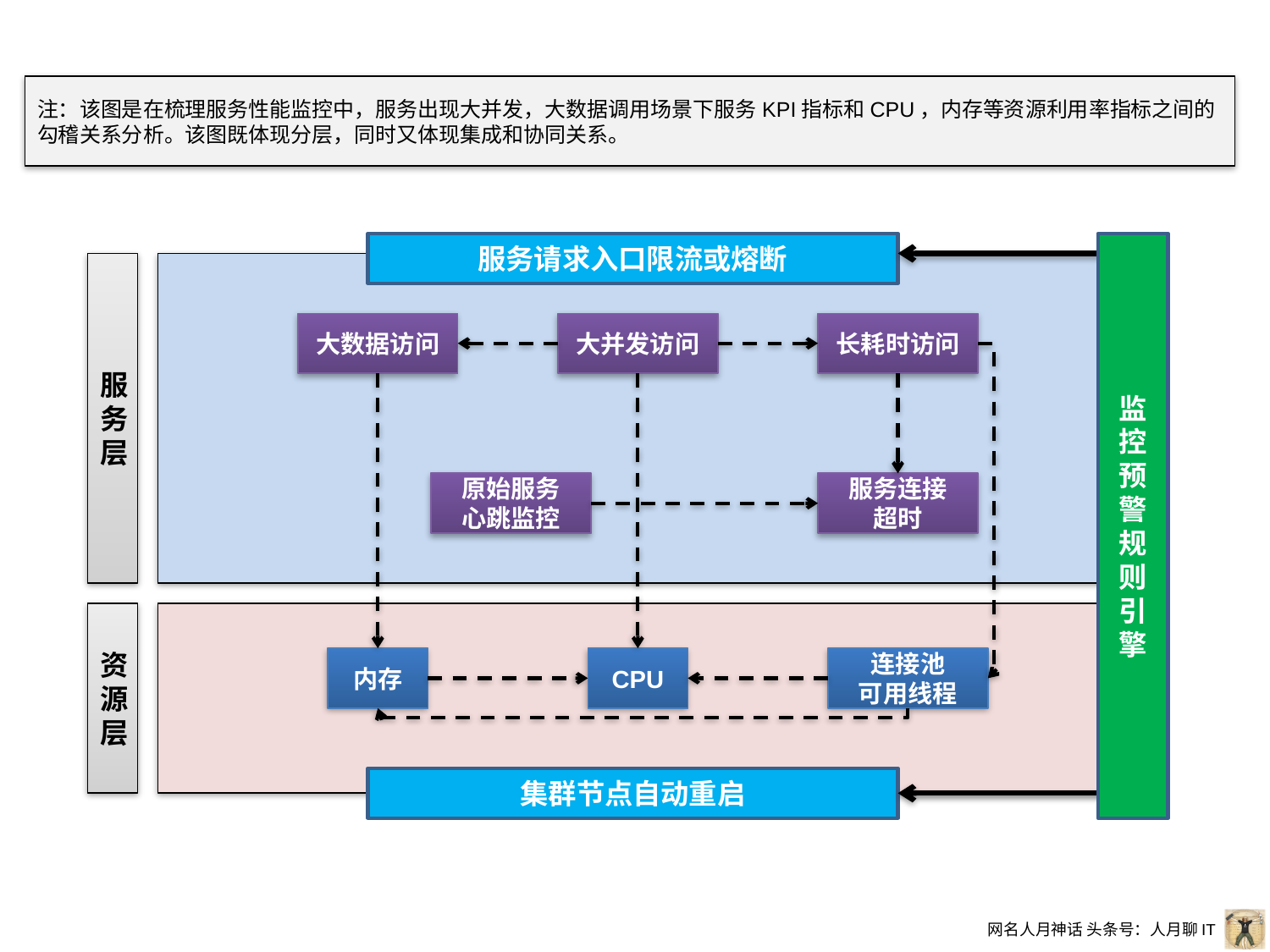

注：该图是在梳理服务性能监控中，服务出现大并发，大数据调用场景下服务KPI指标和CPU，内存等资源利用率指标之间的勾稽关系分析。该图既体现分层，同时又体现集成和协同关系。
服务请求入口限流或熔断
监
控
预
警
规
则
引
擎
服务层

大数据访问
大并发访问
长耗时访问
原始服务
心跳监控
服务连接
超时
资源层

内存
CPU
连接池
可用线程
集群节点自动重启